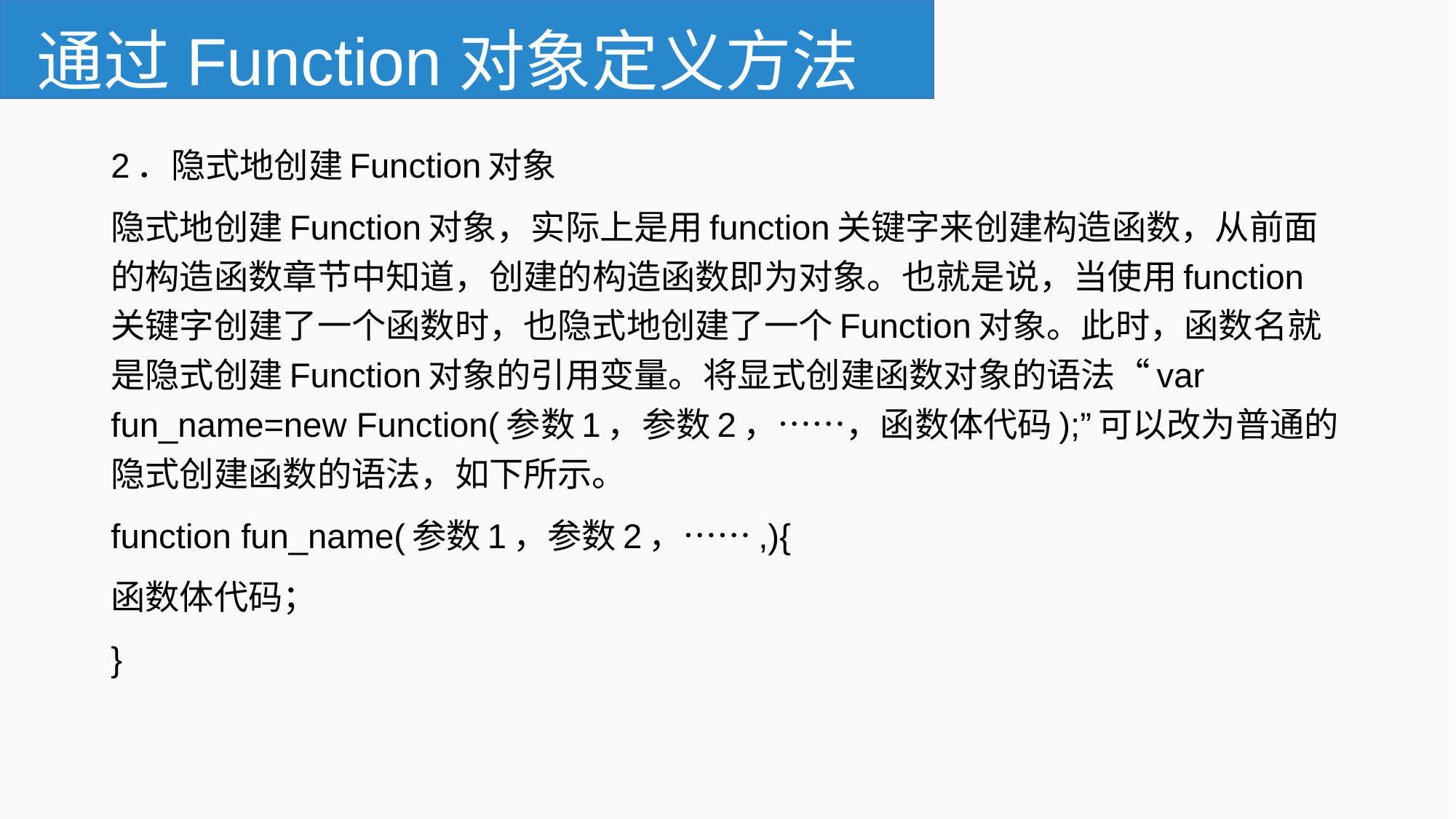

# 通过Function对象定义方法
2．隐式地创建Function对象
隐式地创建Function对象，实际上是用function关键字来创建构造函数，从前面的构造函数章节中知道，创建的构造函数即为对象。也就是说，当使用function关键字创建了一个函数时，也隐式地创建了一个Function对象。此时，函数名就是隐式创建Function对象的引用变量。将显式创建函数对象的语法“var fun_name=new Function(参数1，参数2，……，函数体代码);”可以改为普通的隐式创建函数的语法，如下所示。
function fun_name(参数1，参数2，……,){
函数体代码；
}